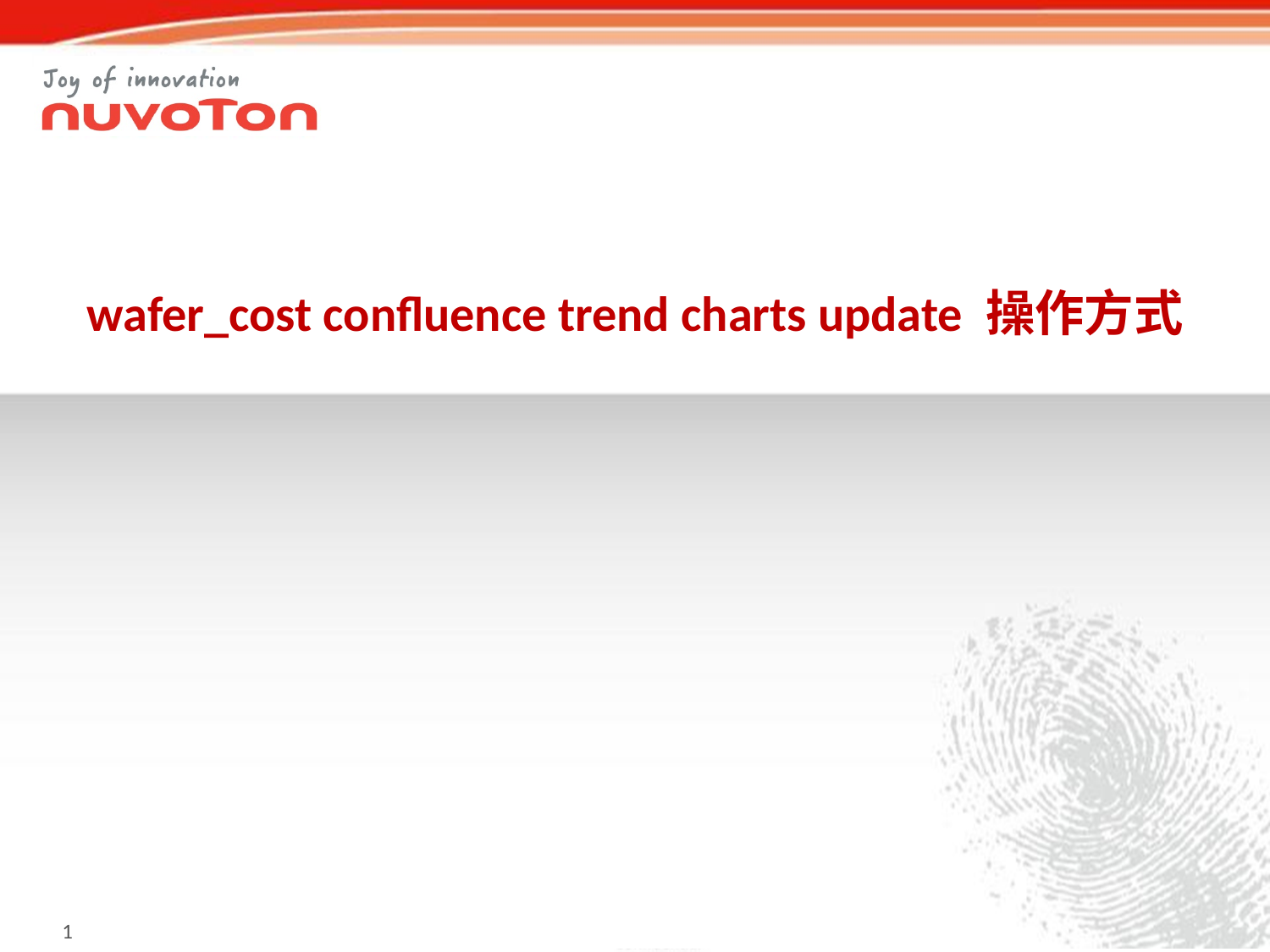

wafer_cost confluence trend charts update 操作方式
1